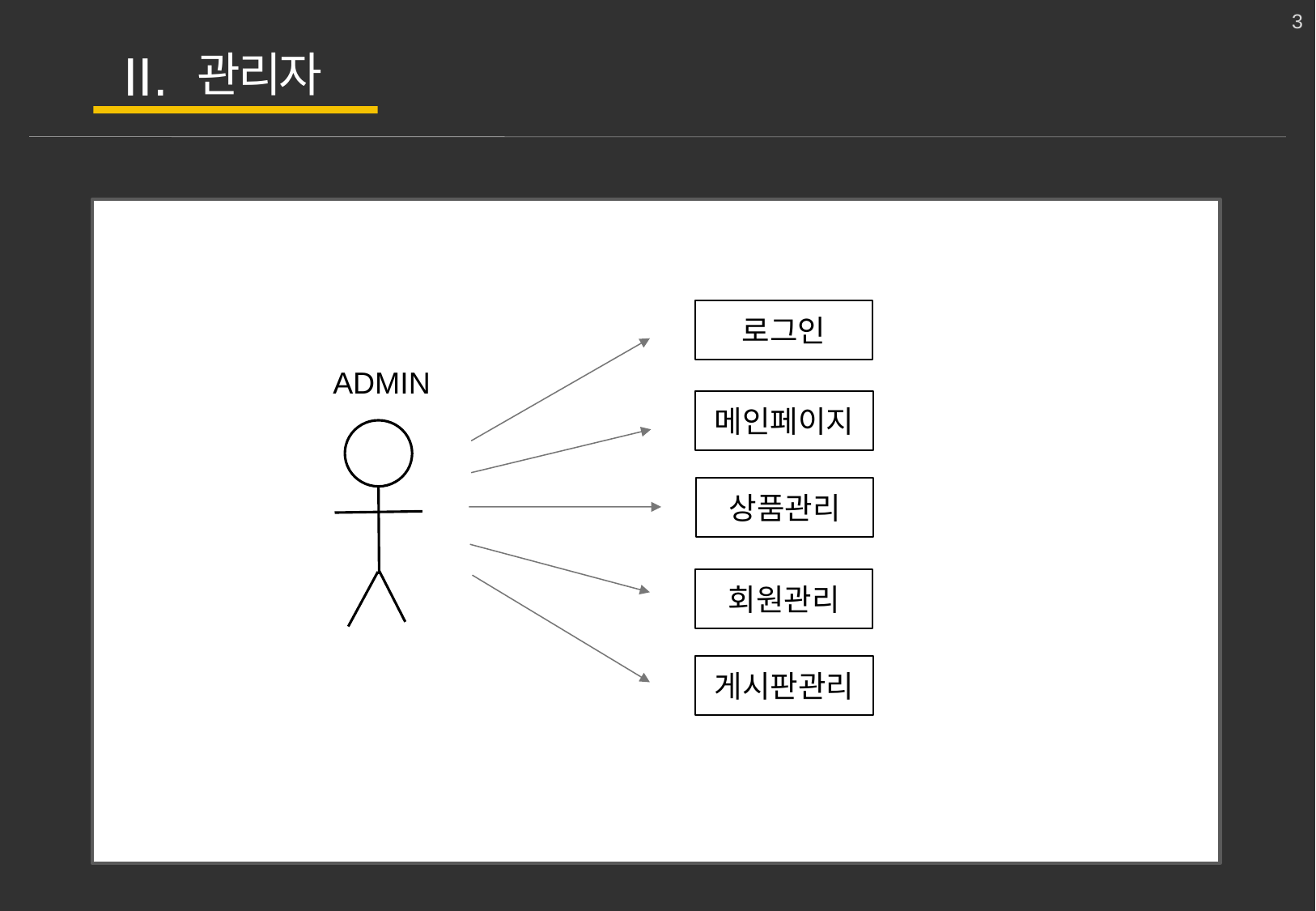

3

관리자

로그인
ADMIN
메인페이지

상품관리
회원관리
게시판관리